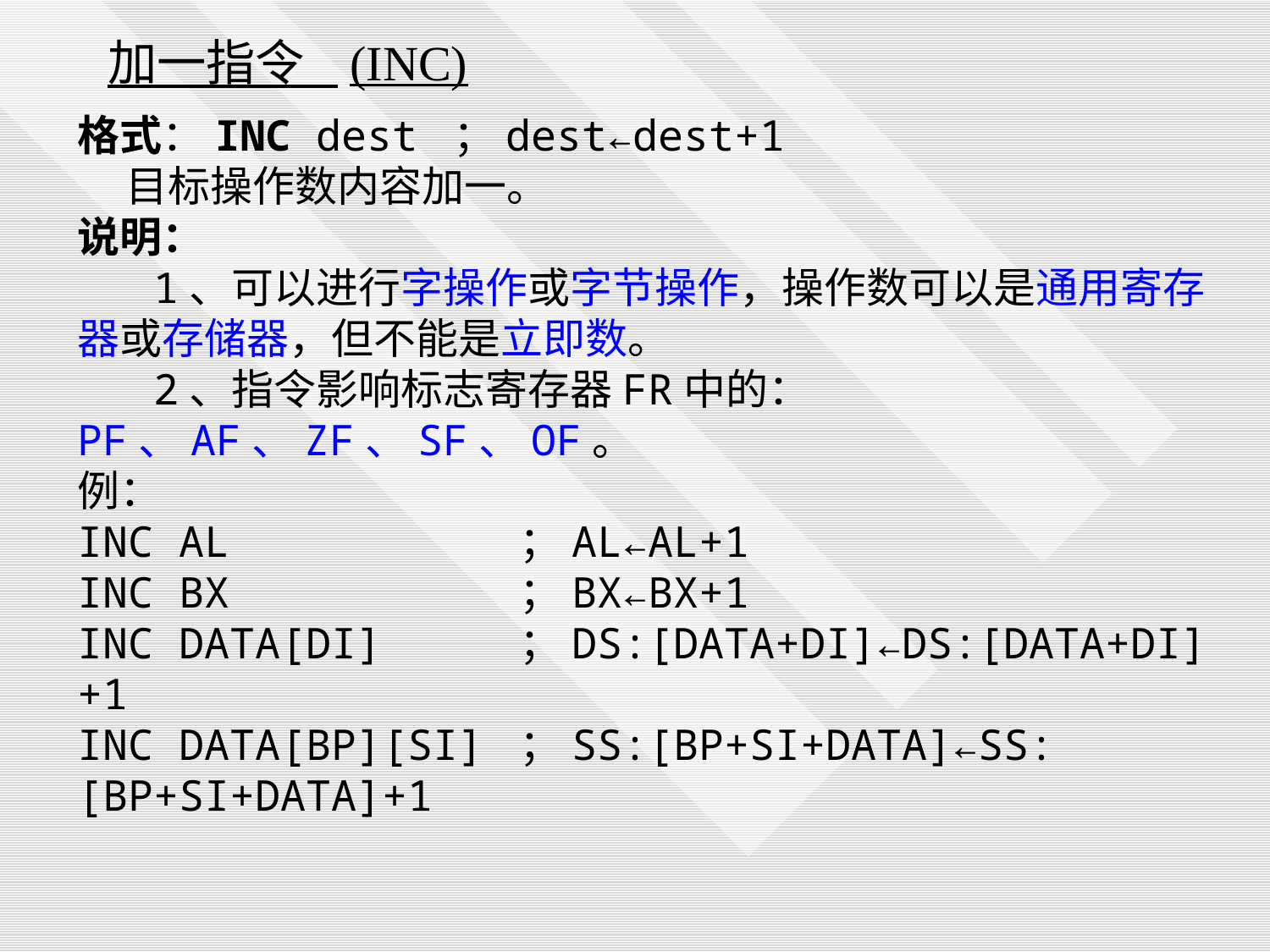

加一指令   (INC)
格式：INC dest ；dest←dest+1
    目标操作数内容加一。
说明：
   1、可以进行字操作或字节操作，操作数可以是通用寄存器或存储器，但不能是立即数。
   2、指令影响标志寄存器FR中的：PF、AF、ZF、SF、OF。
例：
INC AL           ；AL←AL+1
INC BX           ；BX←BX+1
INC DATA[DI]     ；DS:[DATA+DI]←DS:[DATA+DI]+1
INC DATA[BP][SI] ；SS:[BP+SI+DATA]←SS:[BP+SI+DATA]+1